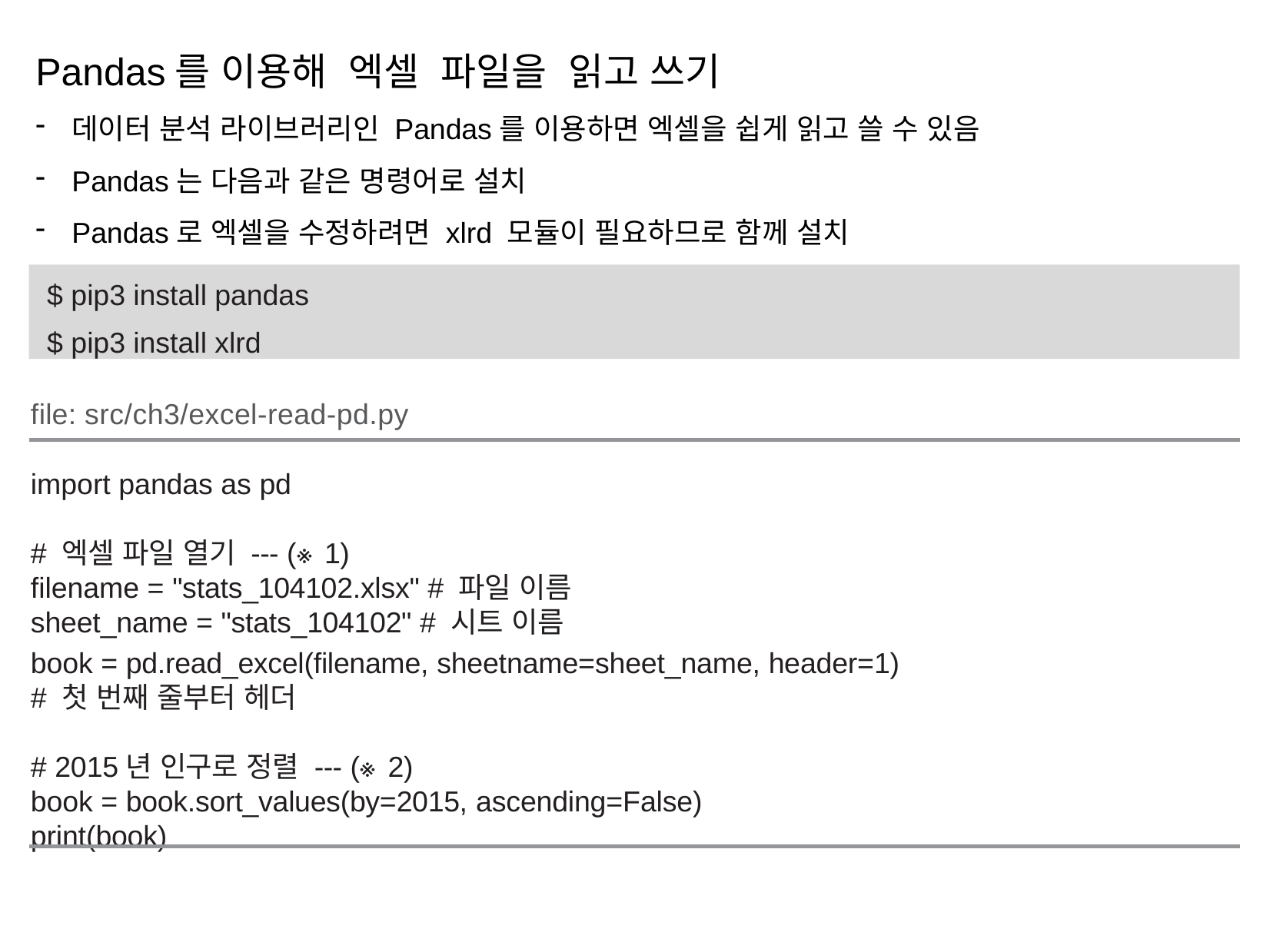

Pandas를 이용해  엑셀  파일을  읽고 쓰기
데이터 분석 라이브러리인 Pandas를 이용하면 엑셀을 쉽게 읽고 쓸 수 있음
Pandas는 다음과 같은 명령어로 설치
Pandas로 엑셀을 수정하려면 xlrd 모듈이 필요하므로 함께 설치
$ pip3 install pandas
$ pip3 install xlrd
file: src/ch3/excel-read-pd.py

import pandas as pd

# 엑셀 파일 열기 --- (※1)
filename = "stats_104102.xlsx" # 파일 이름
sheet_name = "stats_104102" # 시트 이름
book = pd.read_excel(filename, sheetname=sheet_name, header=1) # 첫 번째 줄부터 헤더

# 2015년 인구로 정렬 --- (※2)
book = book.sort_values(by=2015, ascending=False)
print(book)